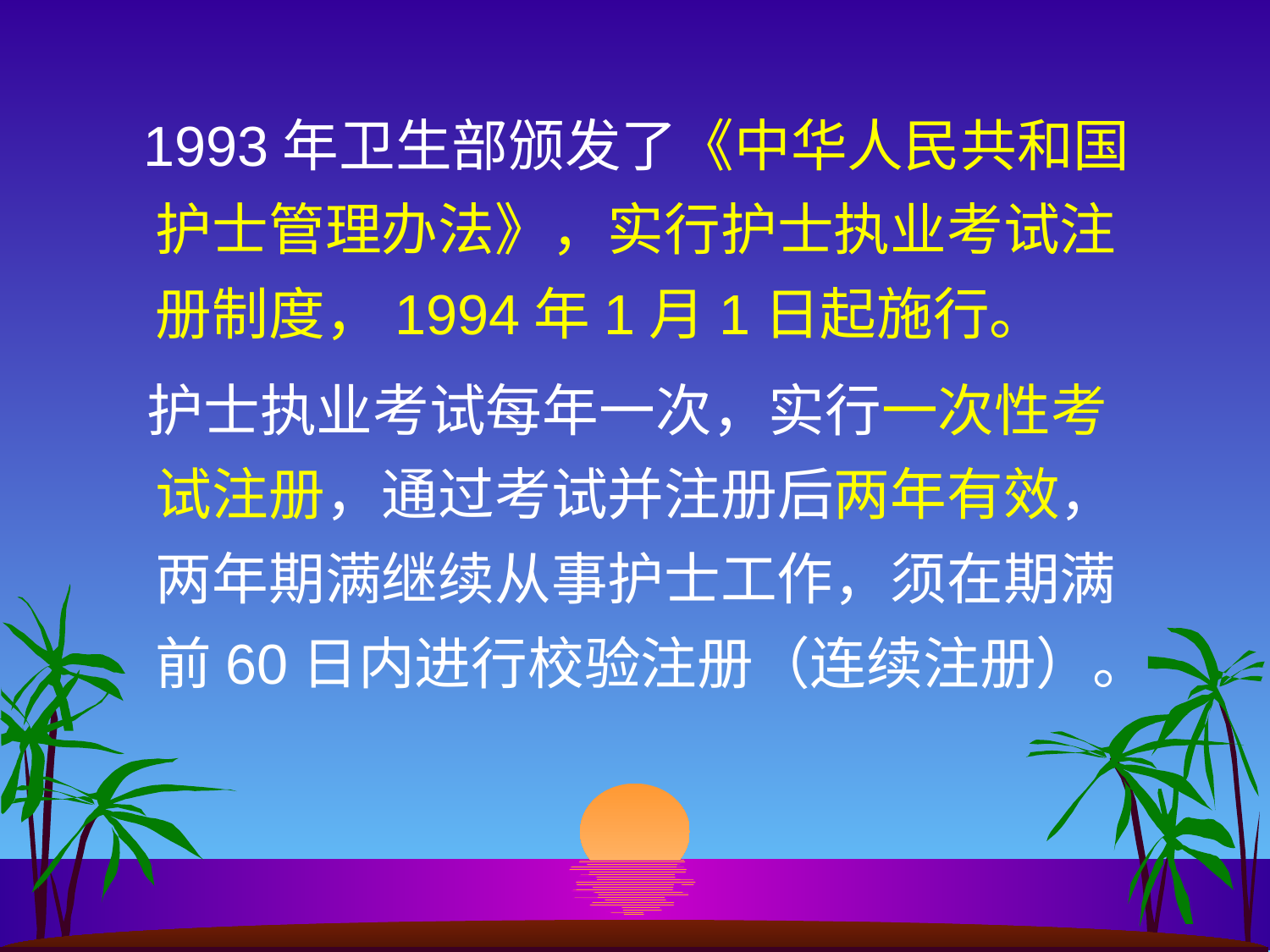

1993年卫生部颁发了《中华人民共和国护士管理办法》，实行护士执业考试注册制度，1994年1月1日起施行。
  护士执业考试每年一次，实行一次性考试注册，通过考试并注册后两年有效，两年期满继续从事护士工作，须在期满前60日内进行校验注册（连续注册）。